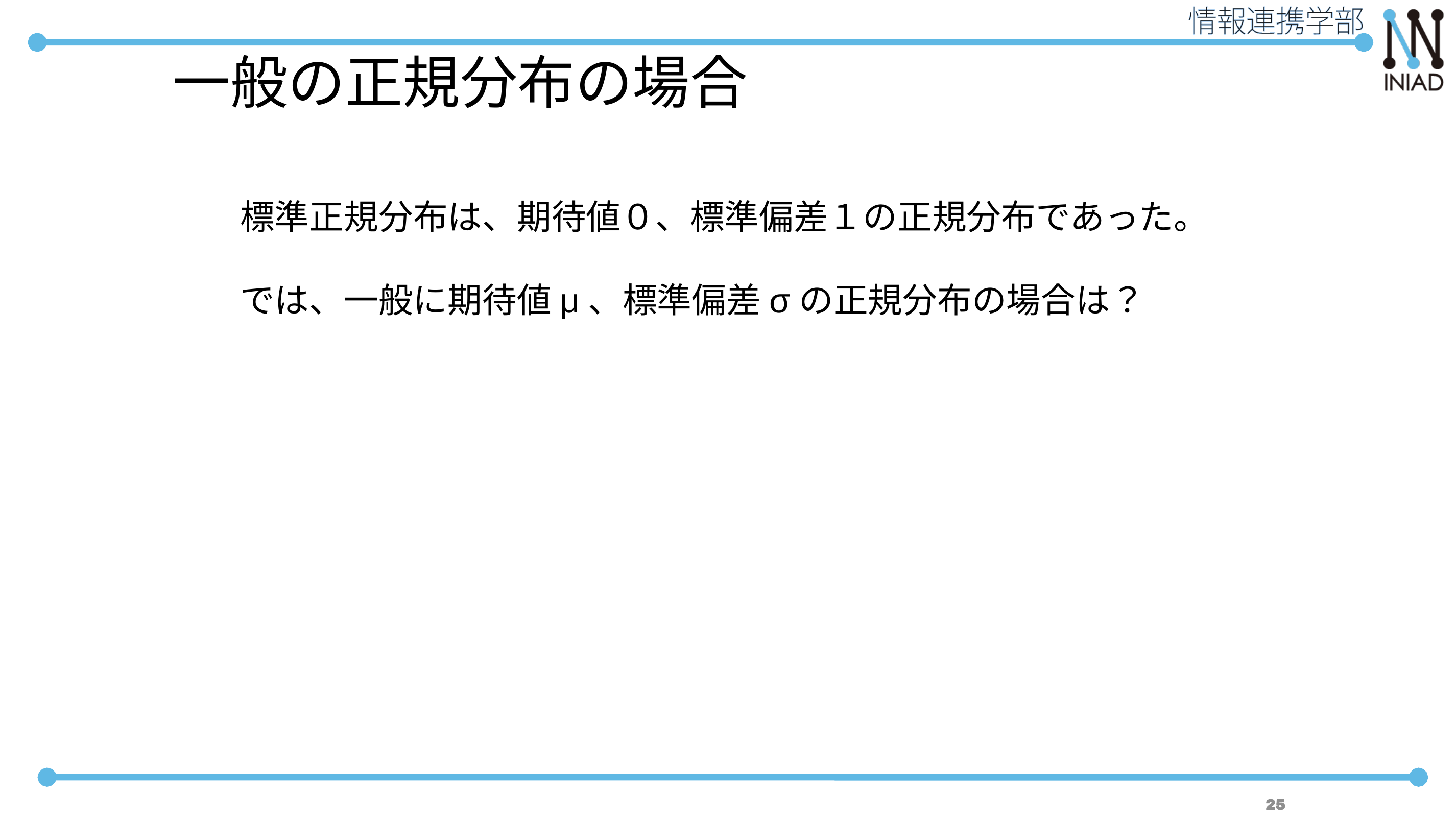

# 一般の正規分布の場合
標準正規分布は、期待値０、標準偏差１の正規分布であった。

では、一般に期待値μ、標準偏差σの正規分布の場合は？
25